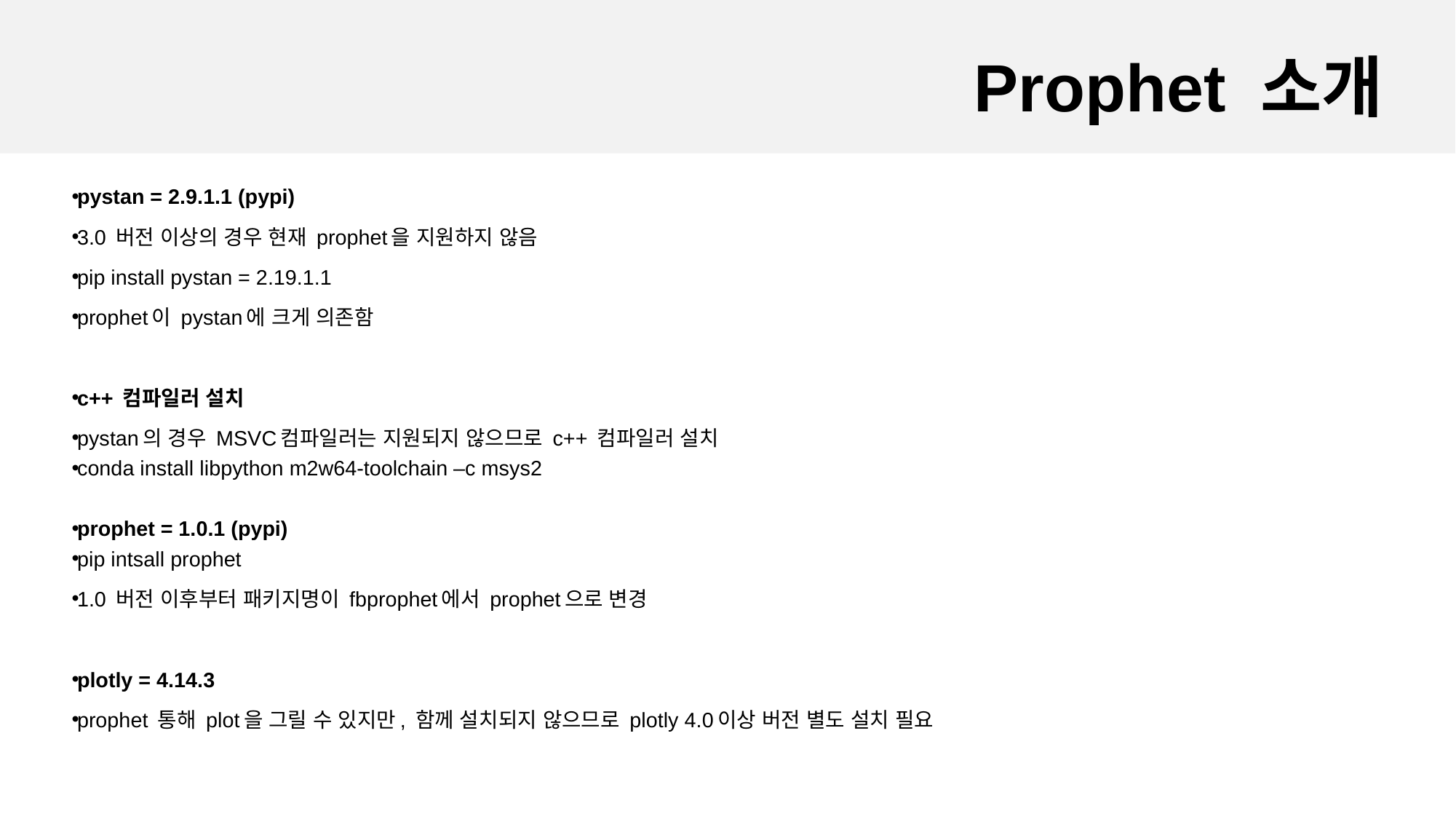

# Prophet 소개
pystan = 2.9.1.1 (pypi)
3.0 버전 이상의 경우 현재 prophet을 지원하지 않음
pip install pystan = 2.19.1.1
prophet이 pystan에 크게 의존함

c++ 컴파일러 설치
pystan의 경우 MSVC컴파일러는 지원되지 않으므로 c++ 컴파일러 설치
conda install libpython m2w64-toolchain –c msys2

prophet = 1.0.1 (pypi)
pip intsall prophet
1.0 버전 이후부터 패키지명이 fbprophet에서 prophet으로 변경

plotly = 4.14.3
prophet 통해 plot을 그릴 수 있지만, 함께 설치되지 않으므로 plotly 4.0이상 버전 별도 설치 필요